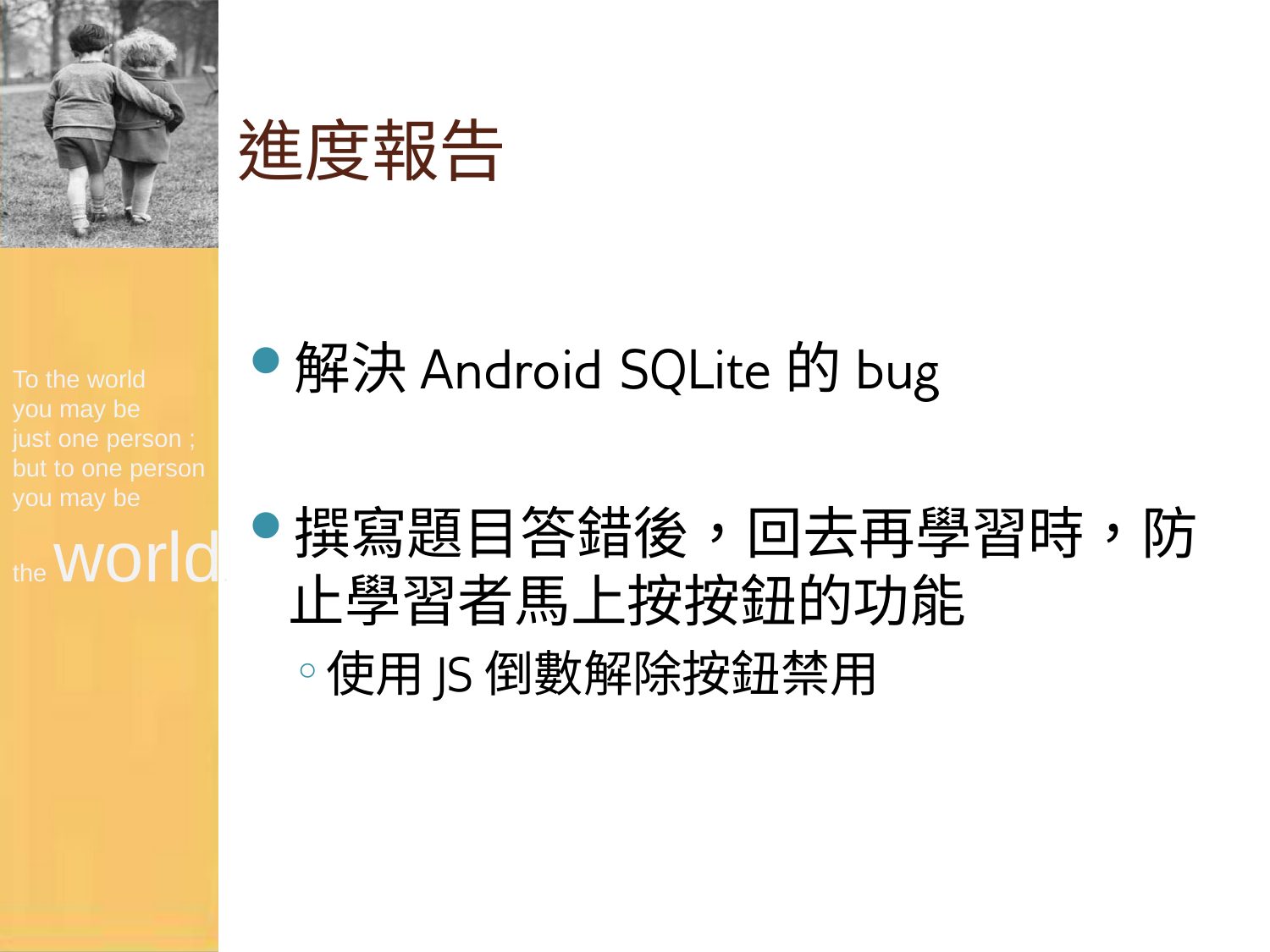

# 進度報告

解決Android SQLite的bug

撰寫題目答錯後，回去再學習時，防止學習者馬上按按鈕的功能
使用JS倒數解除按鈕禁用